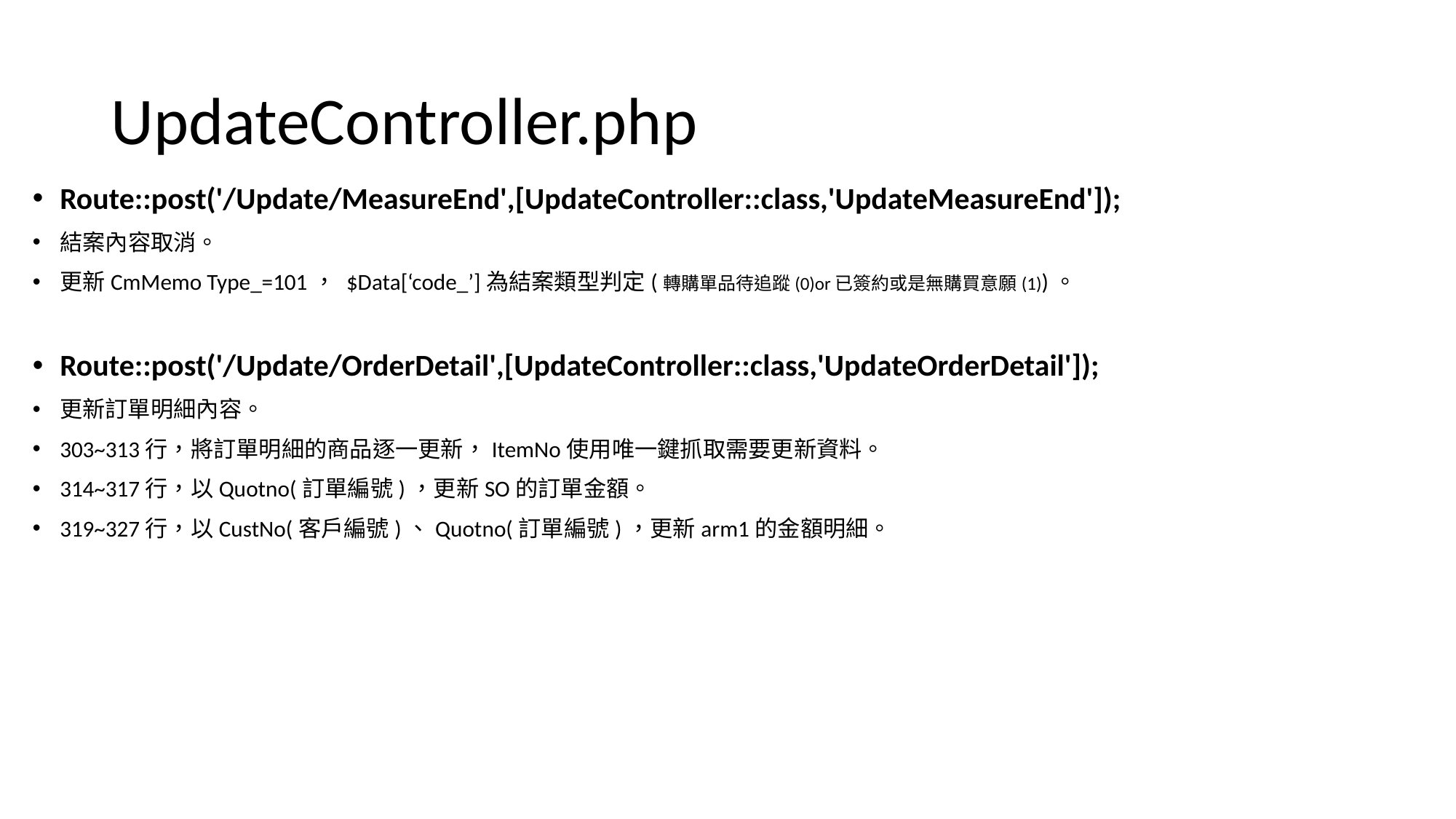

# UpdateController.php
Route::post('/Update/MeasureEnd',[UpdateController::class,'UpdateMeasureEnd']);
結案內容取消。
更新CmMemo Type_=101， $Data[‘code_’]為結案類型判定(轉購單品待追蹤(0)or已簽約或是無購買意願(1))。

Route::post('/Update/OrderDetail',[UpdateController::class,'UpdateOrderDetail']);
更新訂單明細內容。
303~313行，將訂單明細的商品逐一更新，ItemNo使用唯一鍵抓取需要更新資料。
314~317行，以Quotno(訂單編號)，更新SO的訂單金額。
319~327行，以CustNo(客戶編號)、Quotno(訂單編號)，更新arm1的金額明細。